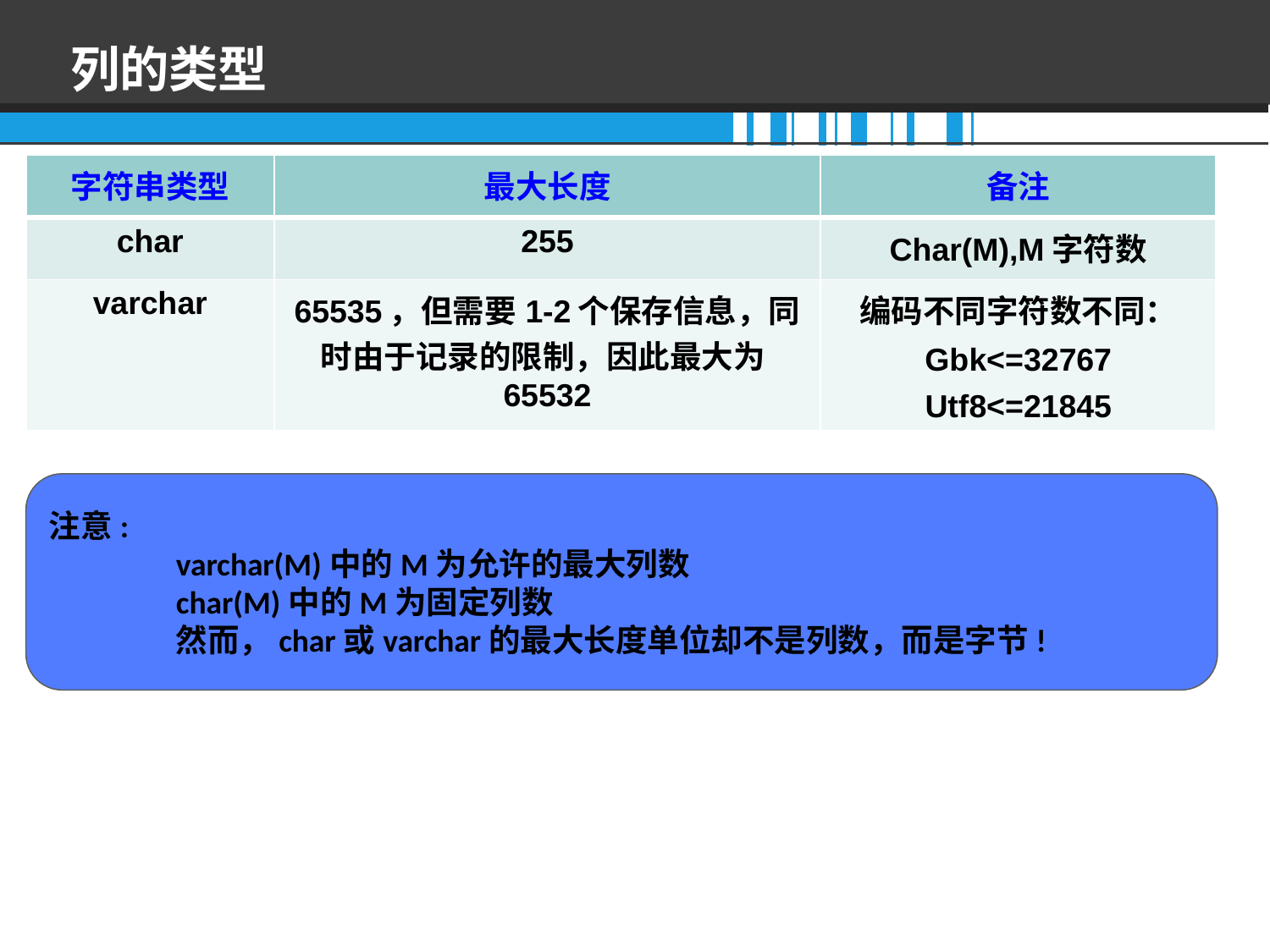

# 列的类型
| 字符串类型 | 最大长度 | 备注 |
| --- | --- | --- |
| char | 255 | Char(M),M字符数 |
| varchar | 65535，但需要1-2个保存信息，同时由于记录的限制，因此最大为65532 | 编码不同字符数不同： Gbk<=32767 Utf8<=21845 |
注意:
	varchar(M)中的M为允许的最大列数
	char(M)中的M为固定列数
	然而，char或varchar的最大长度单位却不是列数，而是字节!